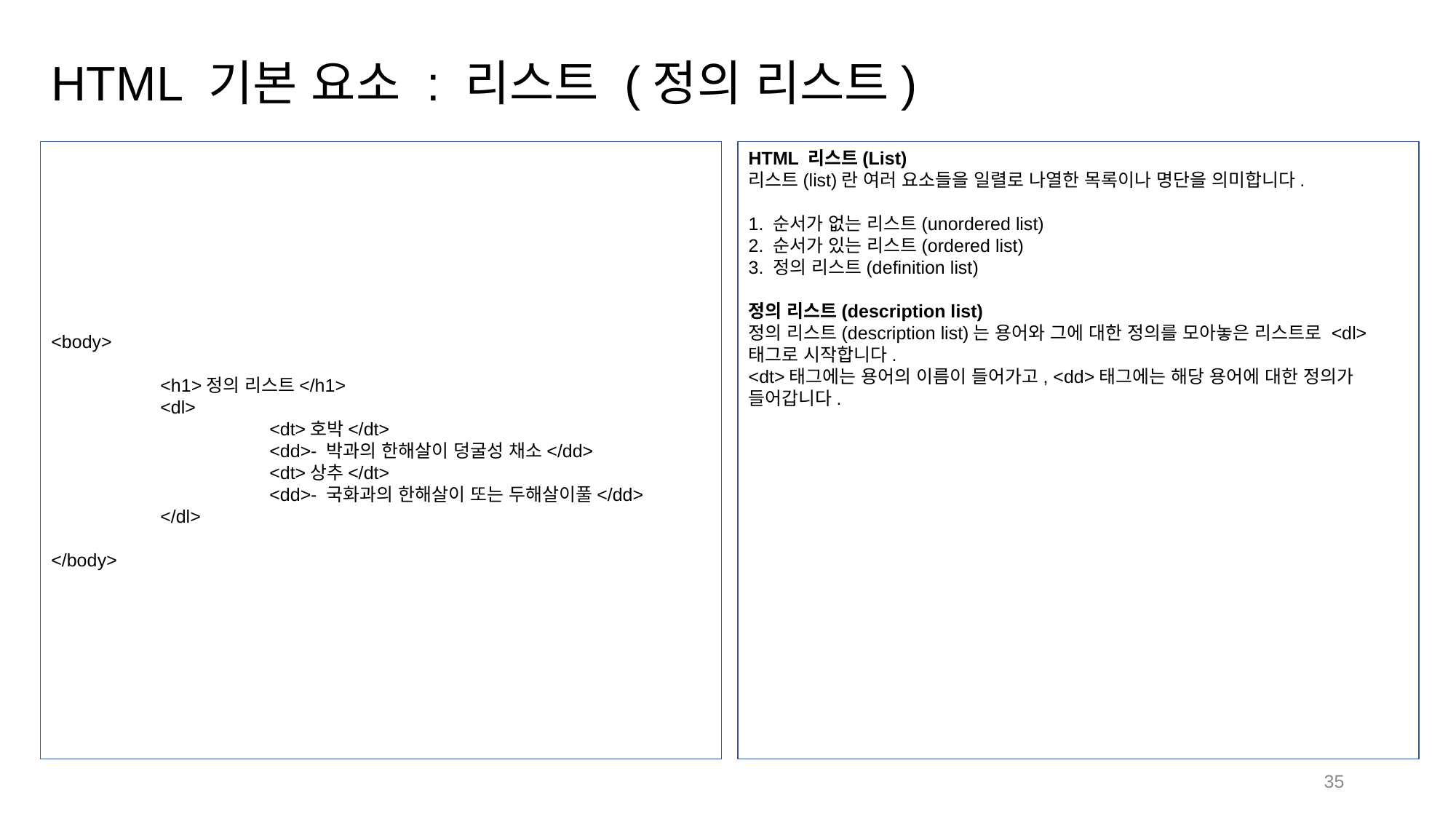

# HTML 기본 요소 : 리스트 (정의 리스트)
<body>

	<h1>정의 리스트</h1>
	<dl>
		<dt>호박</dt>
		<dd>- 박과의 한해살이 덩굴성 채소</dd>
		<dt>상추</dt>
		<dd>- 국화과의 한해살이 또는 두해살이풀</dd>
	</dl>

</body>
HTML 리스트(List)
리스트(list)란 여러 요소들을 일렬로 나열한 목록이나 명단을 의미합니다.

1. 순서가 없는 리스트(unordered list)
2. 순서가 있는 리스트(ordered list)
3. 정의 리스트(definition list)

정의 리스트(description list)
정의 리스트(description list)는 용어와 그에 대한 정의를 모아놓은 리스트로 <dl>태그로 시작합니다.
<dt>태그에는 용어의 이름이 들어가고, <dd>태그에는 해당 용어에 대한 정의가 들어갑니다.

35